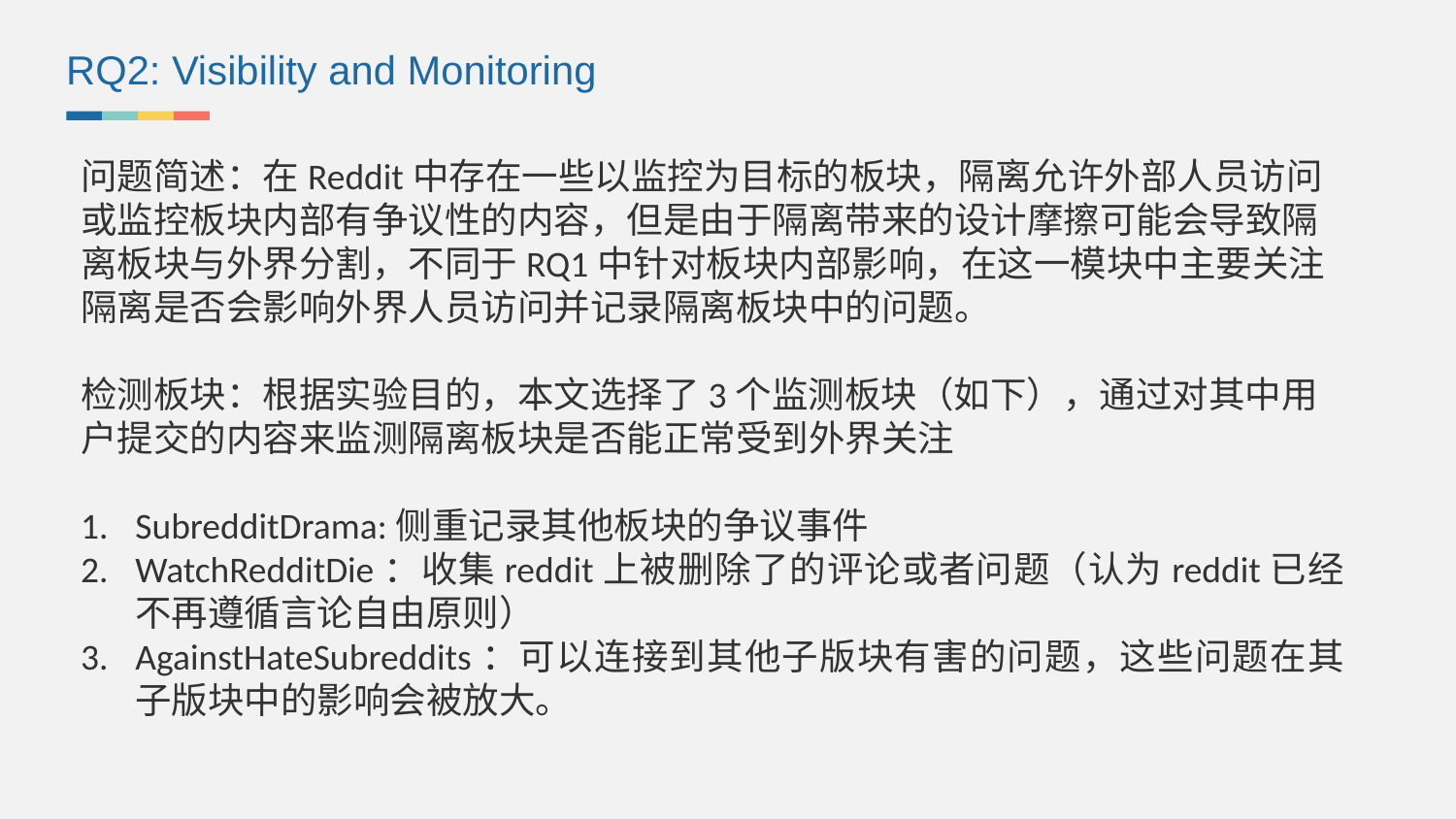

RQ2: Visibility and Monitoring

问题简述：在Reddit中存在一些以监控为目标的板块，隔离允许外部人员访问或监控板块内部有争议性的内容，但是由于隔离带来的设计摩擦可能会导致隔离板块与外界分割，不同于RQ1中针对板块内部影响，在这一模块中主要关注隔离是否会影响外界人员访问并记录隔离板块中的问题。

检测板块：根据实验目的，本文选择了3个监测板块（如下），通过对其中用户提交的内容来监测隔离板块是否能正常受到外界关注

SubredditDrama:侧重记录其他板块的争议事件
WatchRedditDie：收集reddit上被删除了的评论或者问题（认为reddit已经不再遵循言论自由原则）
AgainstHateSubreddits：可以连接到其他子版块有害的问题，这些问题在其子版块中的影响会被放大。